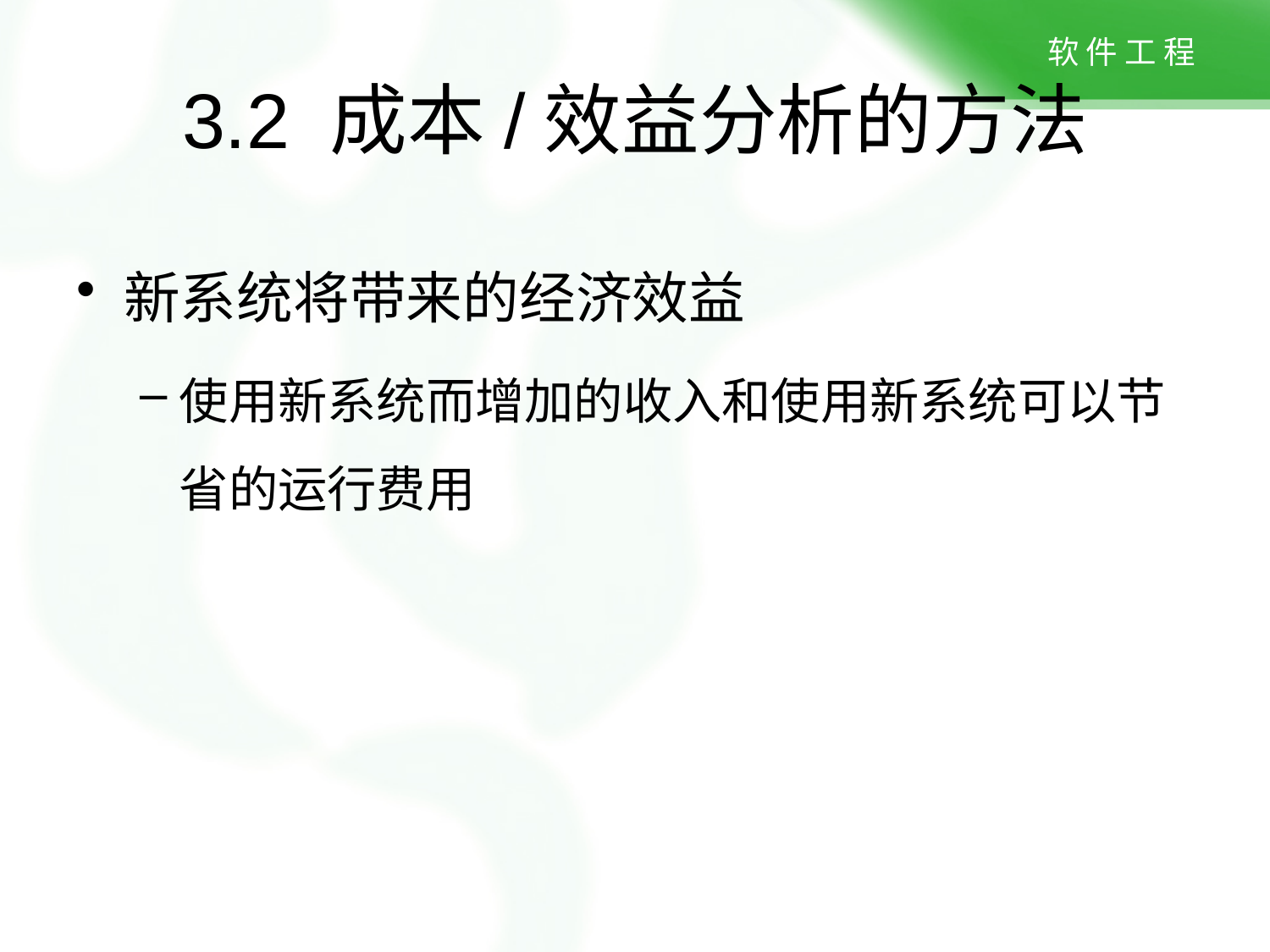

# 3.2 成本/效益分析的方法
新系统将带来的经济效益
使用新系统而增加的收入和使用新系统可以节省的运行费用